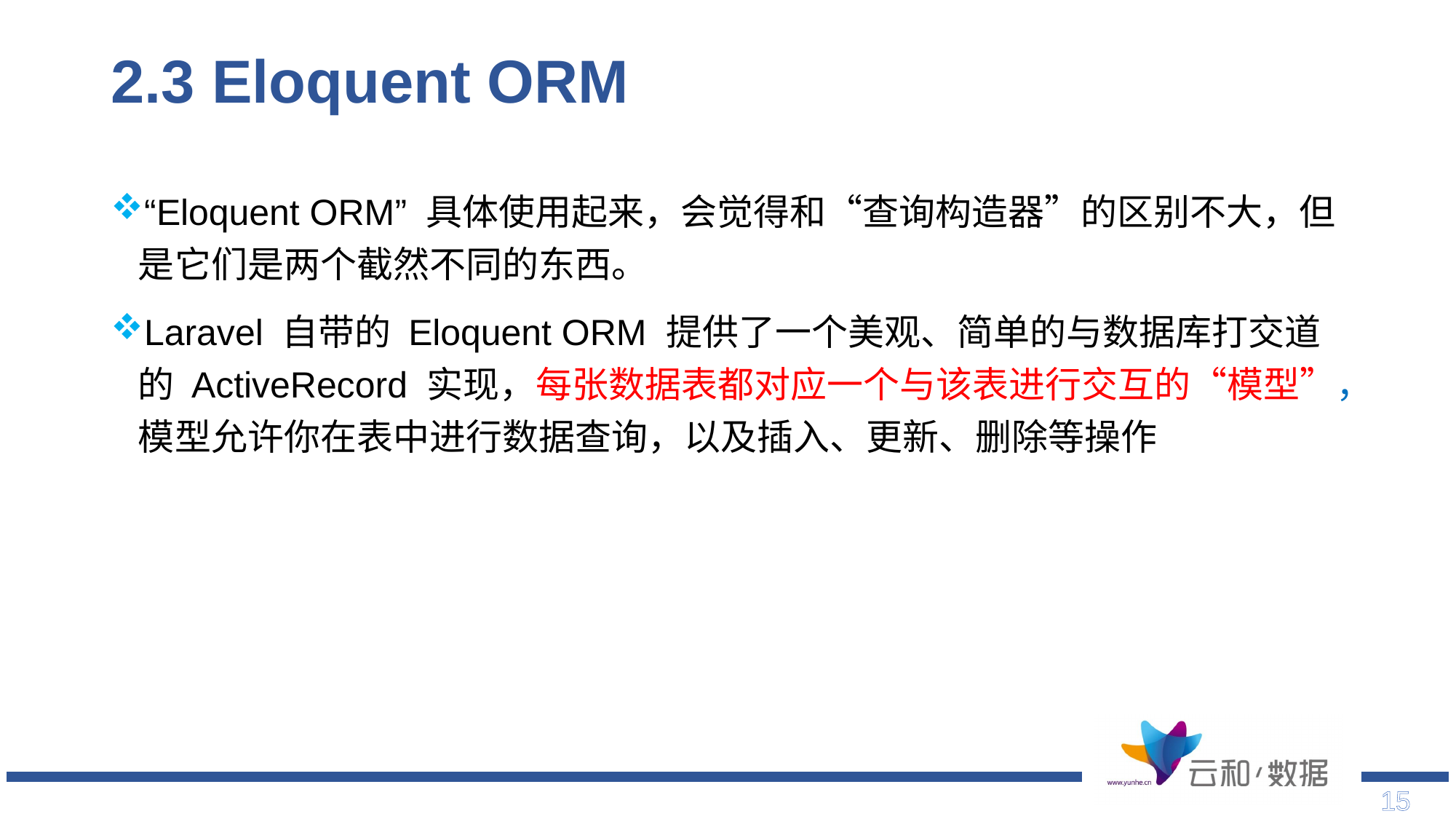

# 2.3 Eloquent ORM
“Eloquent ORM” 具体使用起来，会觉得和“查询构造器”的区别不大，但是它们是两个截然不同的东西。
Laravel 自带的 Eloquent ORM 提供了一个美观、简单的与数据库打交道的 ActiveRecord 实现，每张数据表都对应一个与该表进行交互的“模型”，模型允许你在表中进行数据查询，以及插入、更新、删除等操作